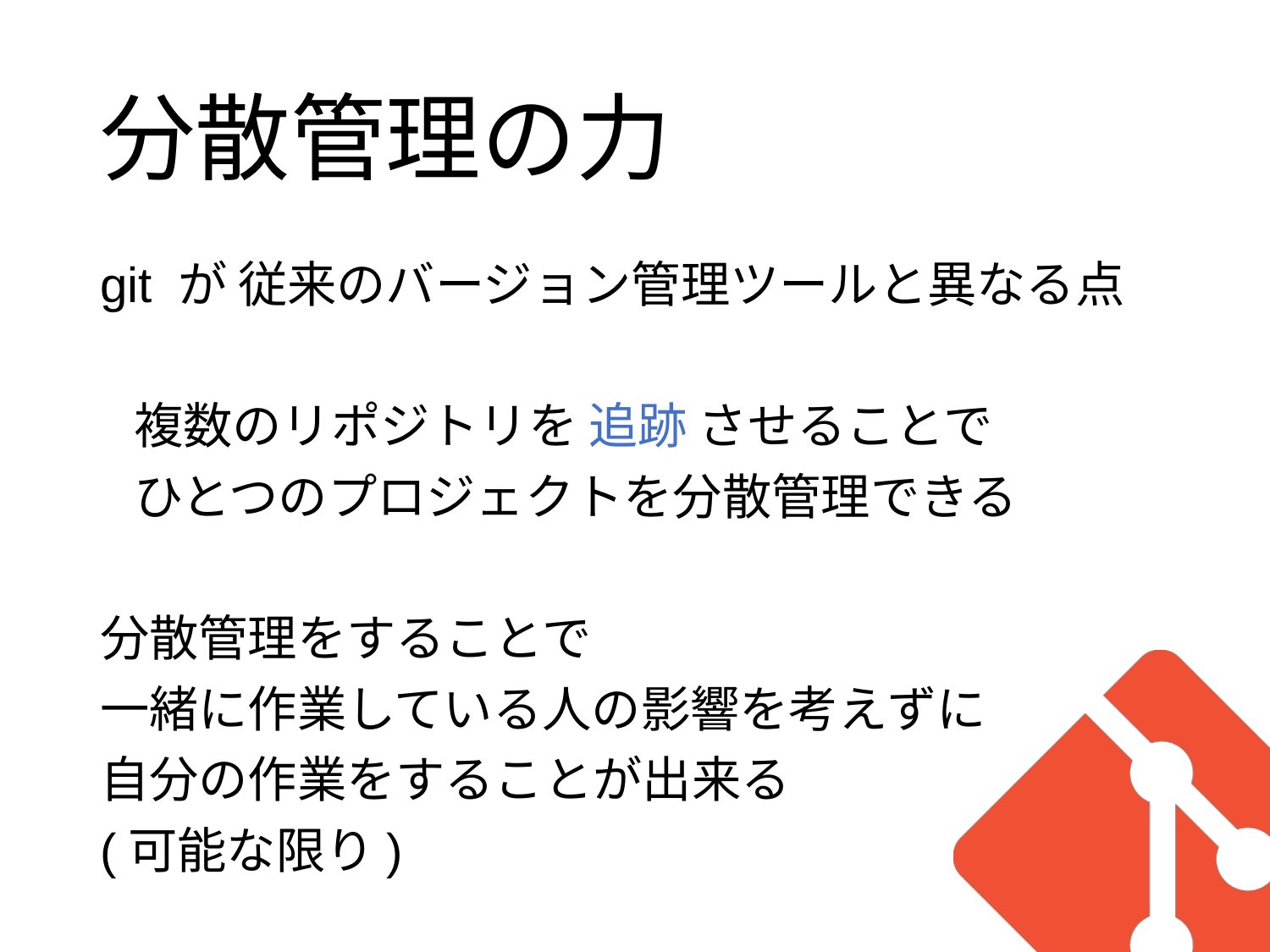

# 分散管理の力
git が 従来のバージョン管理ツールと異なる点

  複数のリポジトリを 追跡 させることで
  ひとつのプロジェクトを分散管理できる

分散管理をすることで
一緒に作業している人の影響を考えずに
自分の作業をすることが出来る
(可能な限り)